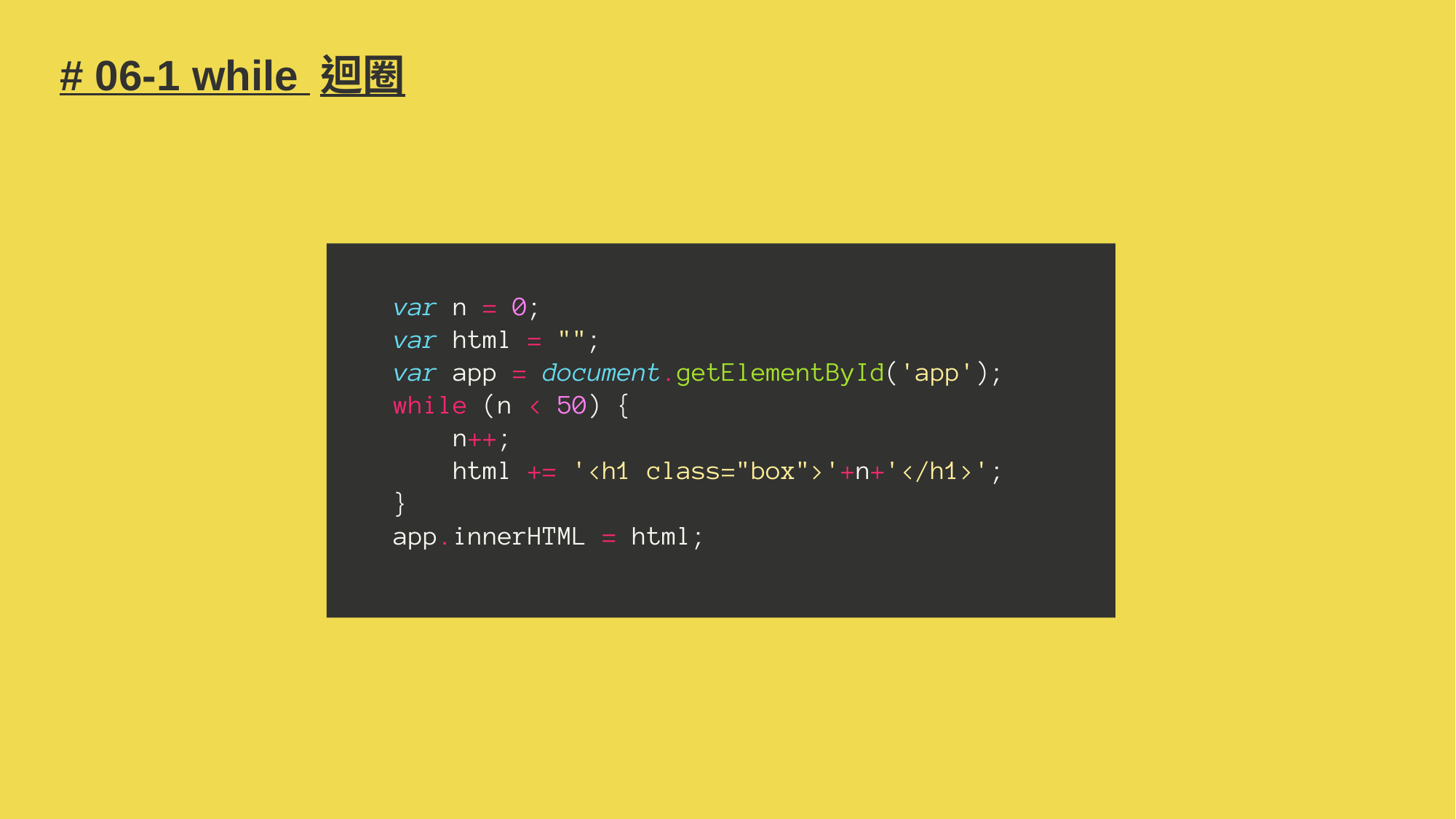

# # 06-1 while 迴圈

var n = 0;
var html = "";
var app = document.getElementById('app');
while (n < 50) {
    n++;
    html += '<h1 class="box">'+n+'</h1>';
}
app.innerHTML = html;